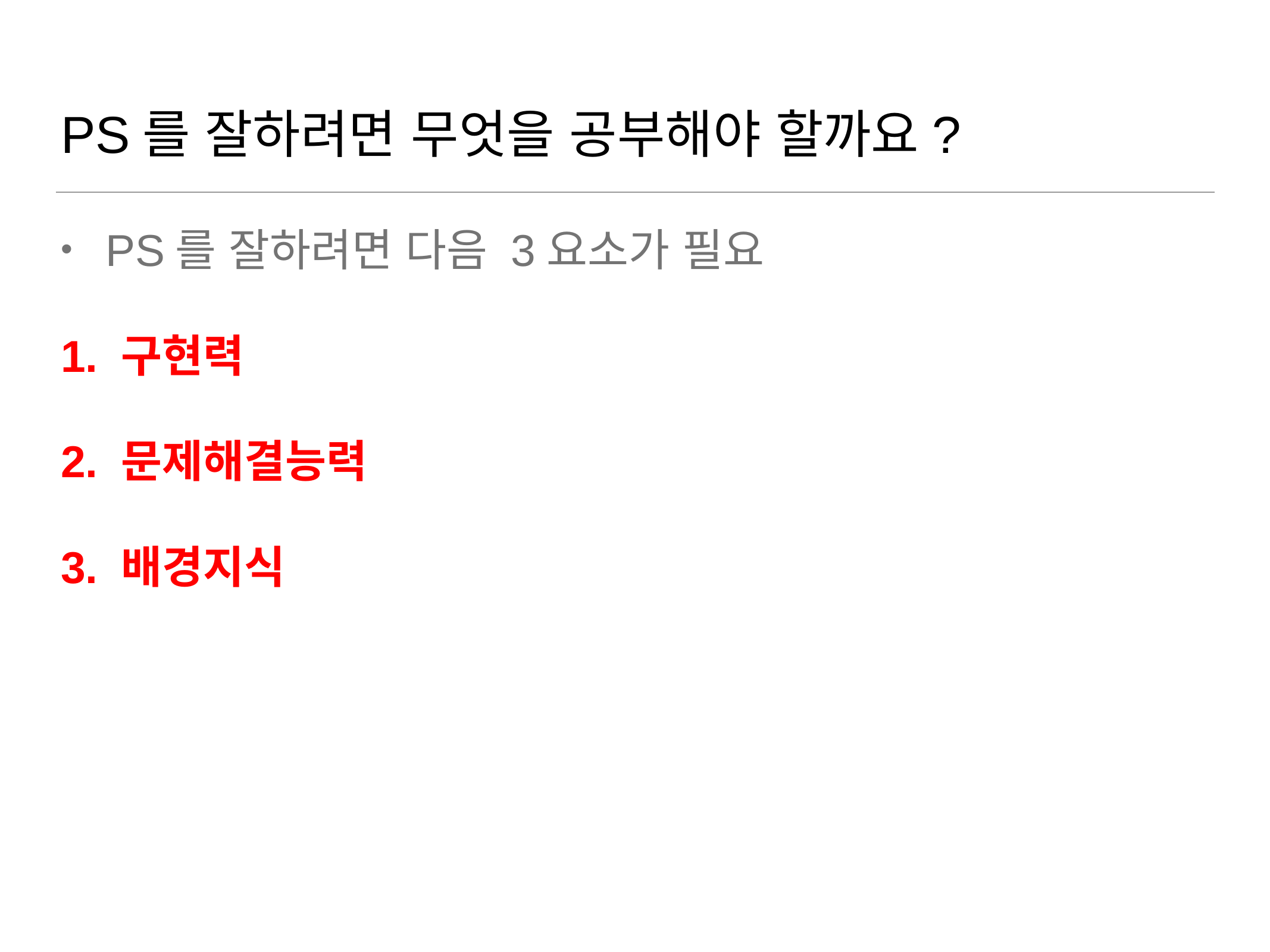

# PS를 잘하려면 무엇을 공부해야 할까요?
PS를 잘하려면 다음 3요소가 필요
1. 구현력
2. 문제해결능력
3. 배경지식